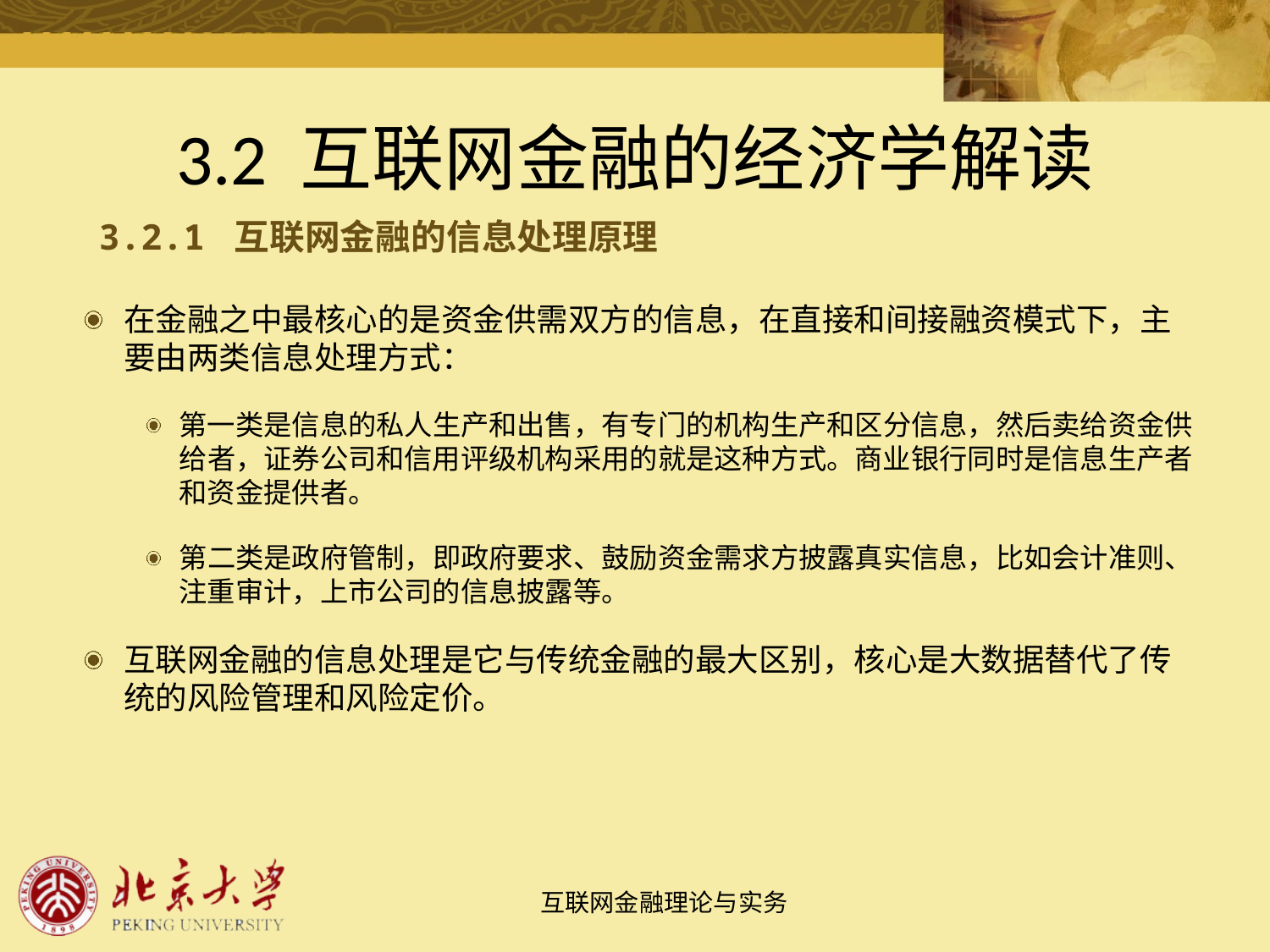

# 3.2 互联网金融的经济学解读
3.2.1 互联网金融的信息处理原理
在金融之中最核心的是资金供需双方的信息，在直接和间接融资模式下，主要由两类信息处理方式：
第一类是信息的私人生产和出售，有专门的机构生产和区分信息，然后卖给资金供给者，证券公司和信用评级机构采用的就是这种方式。商业银行同时是信息生产者和资金提供者。
第二类是政府管制，即政府要求、鼓励资金需求方披露真实信息，比如会计准则、注重审计，上市公司的信息披露等。
互联网金融的信息处理是它与传统金融的最大区别，核心是大数据替代了传统的风险管理和风险定价。